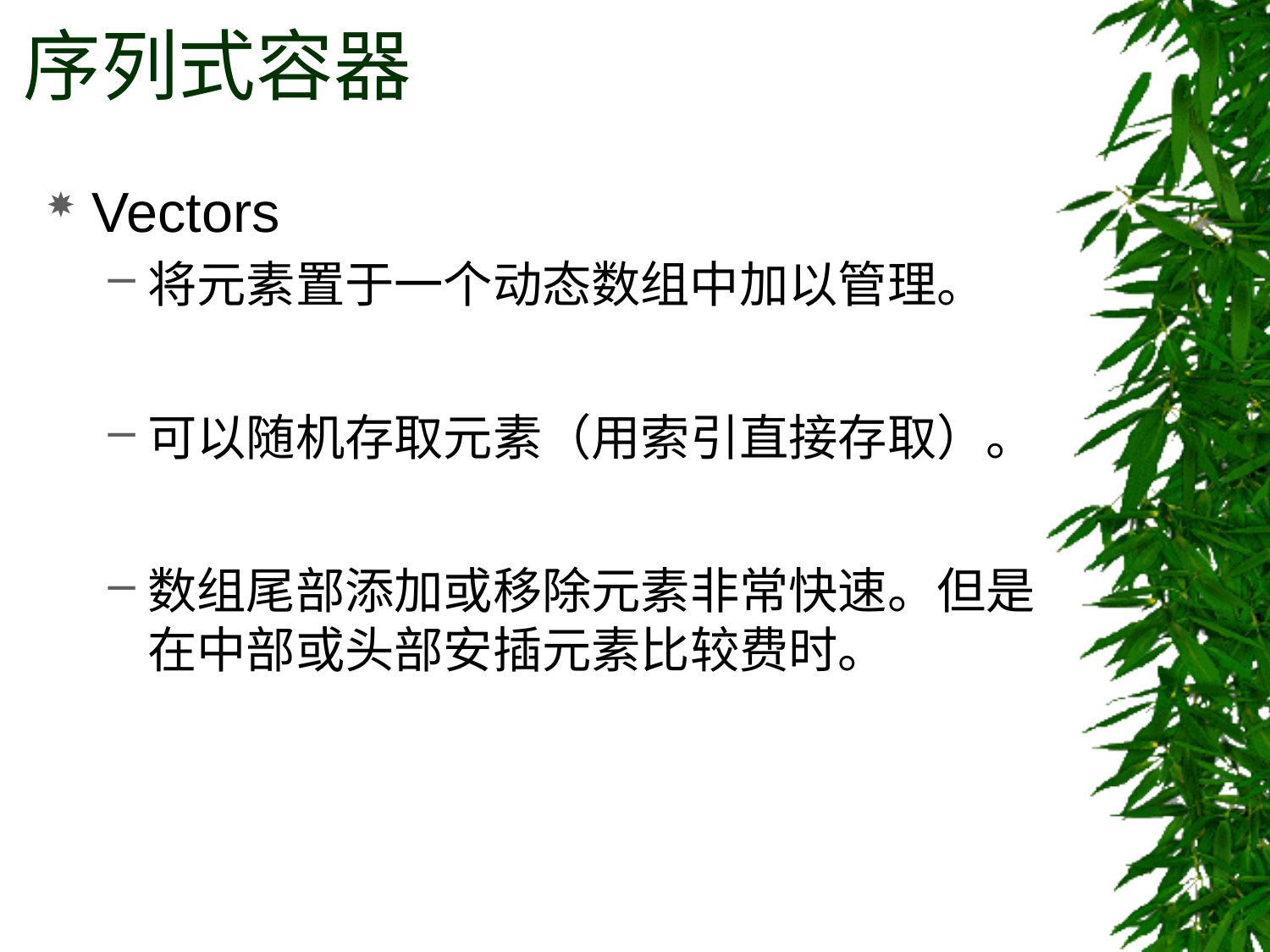

# 序列式容器
Vectors
将元素置于一个动态数组中加以管理。

可以随机存取元素（用索引直接存取）。

数组尾部添加或移除元素非常快速。但是在中部或头部安插元素比较费时。